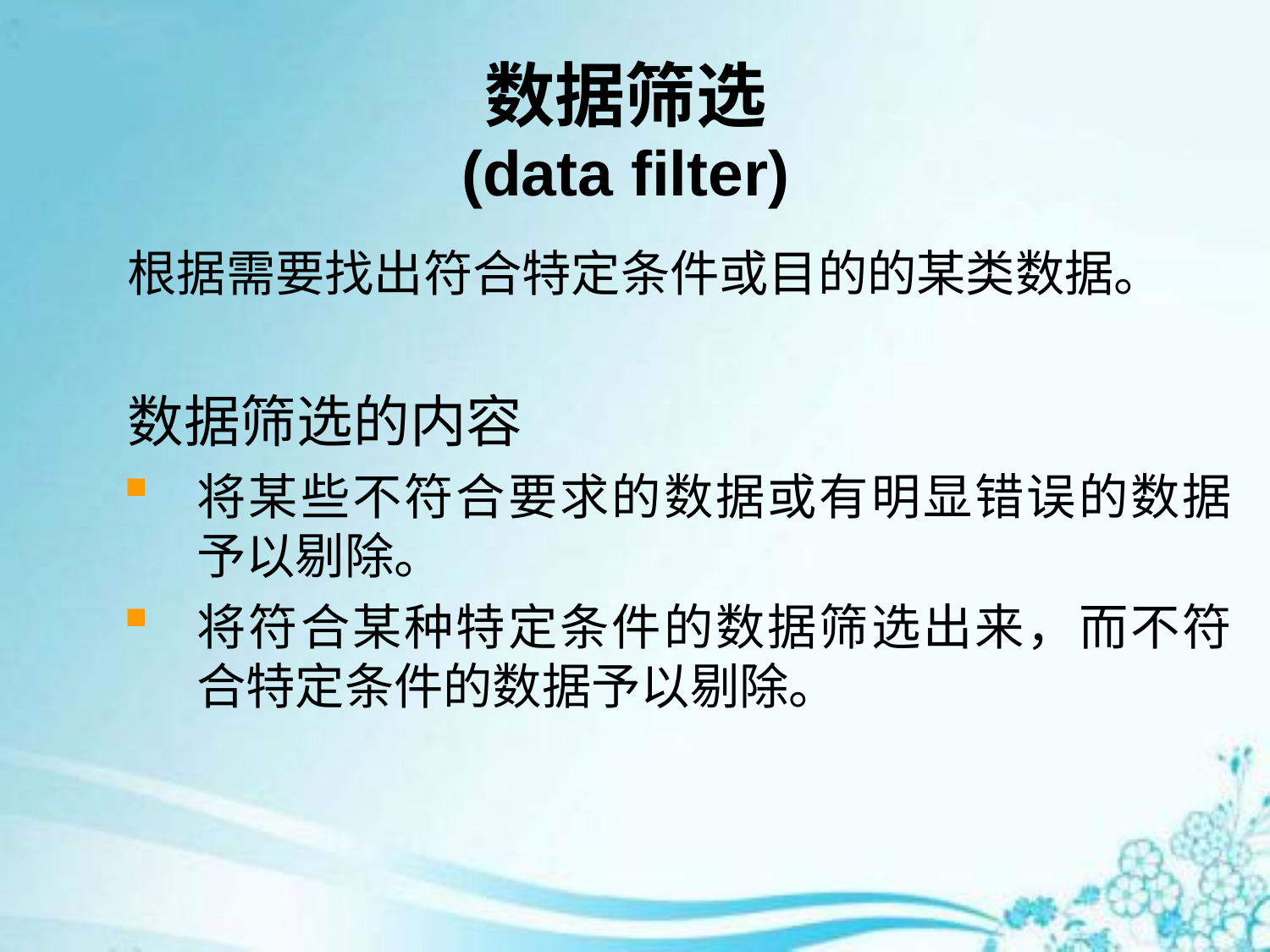

# 数据筛选 (data filter)
根据需要找出符合特定条件或目的的某类数据。

数据筛选的内容
将某些不符合要求的数据或有明显错误的数据予以剔除。
将符合某种特定条件的数据筛选出来，而不符合特定条件的数据予以剔除。